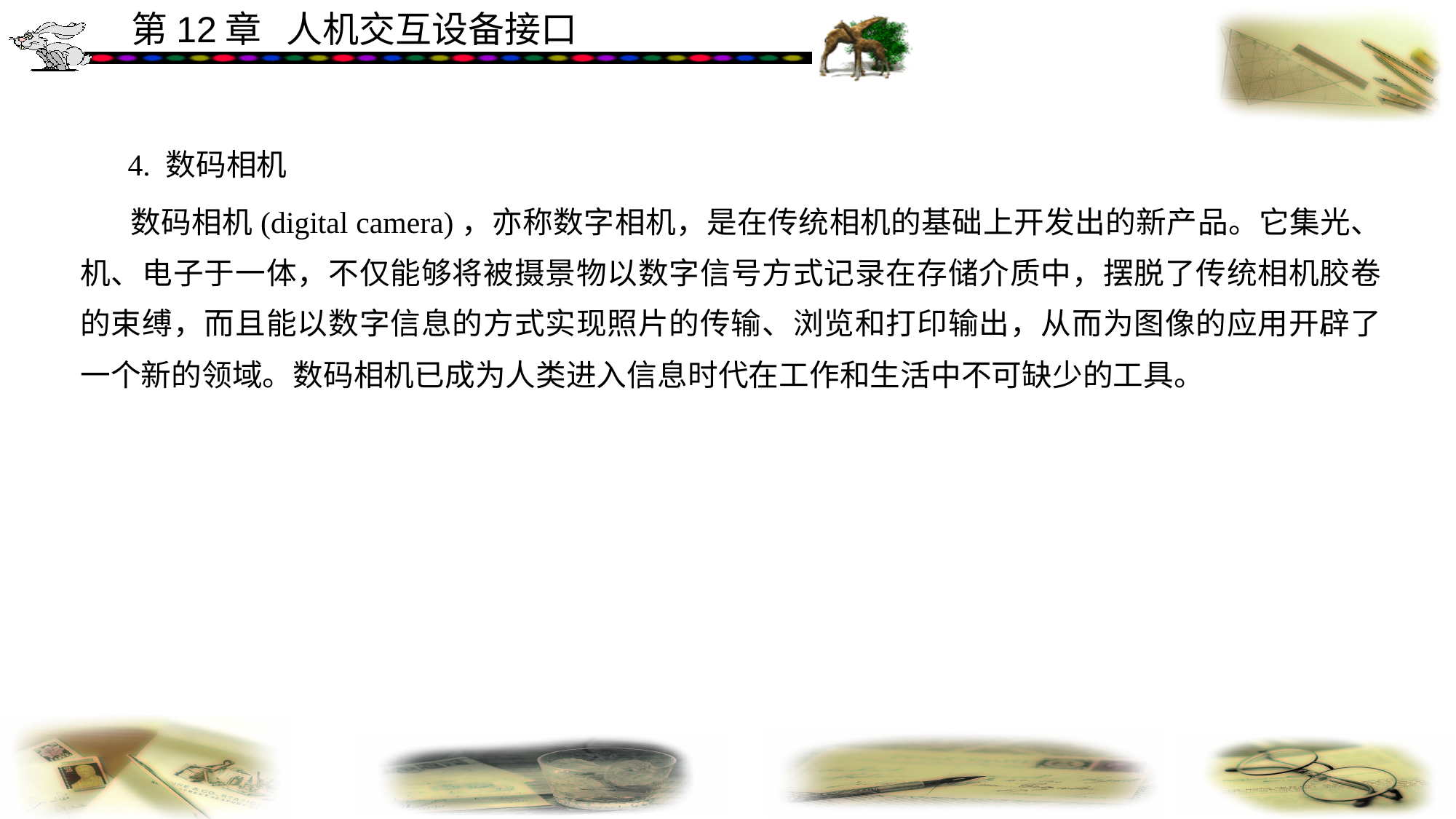

4. 数码相机
        数码相机(digital camera)，亦称数字相机，是在传统相机的基础上开发出的新产品。它集光、机、电子于一体，不仅能够将被摄景物以数字信号方式记录在存储介质中，摆脱了传统相机胶卷的束缚，而且能以数字信息的方式实现照片的传输、浏览和打印输出，从而为图像的应用开辟了一个新的领域。数码相机已成为人类进入信息时代在工作和生活中不可缺少的工具。